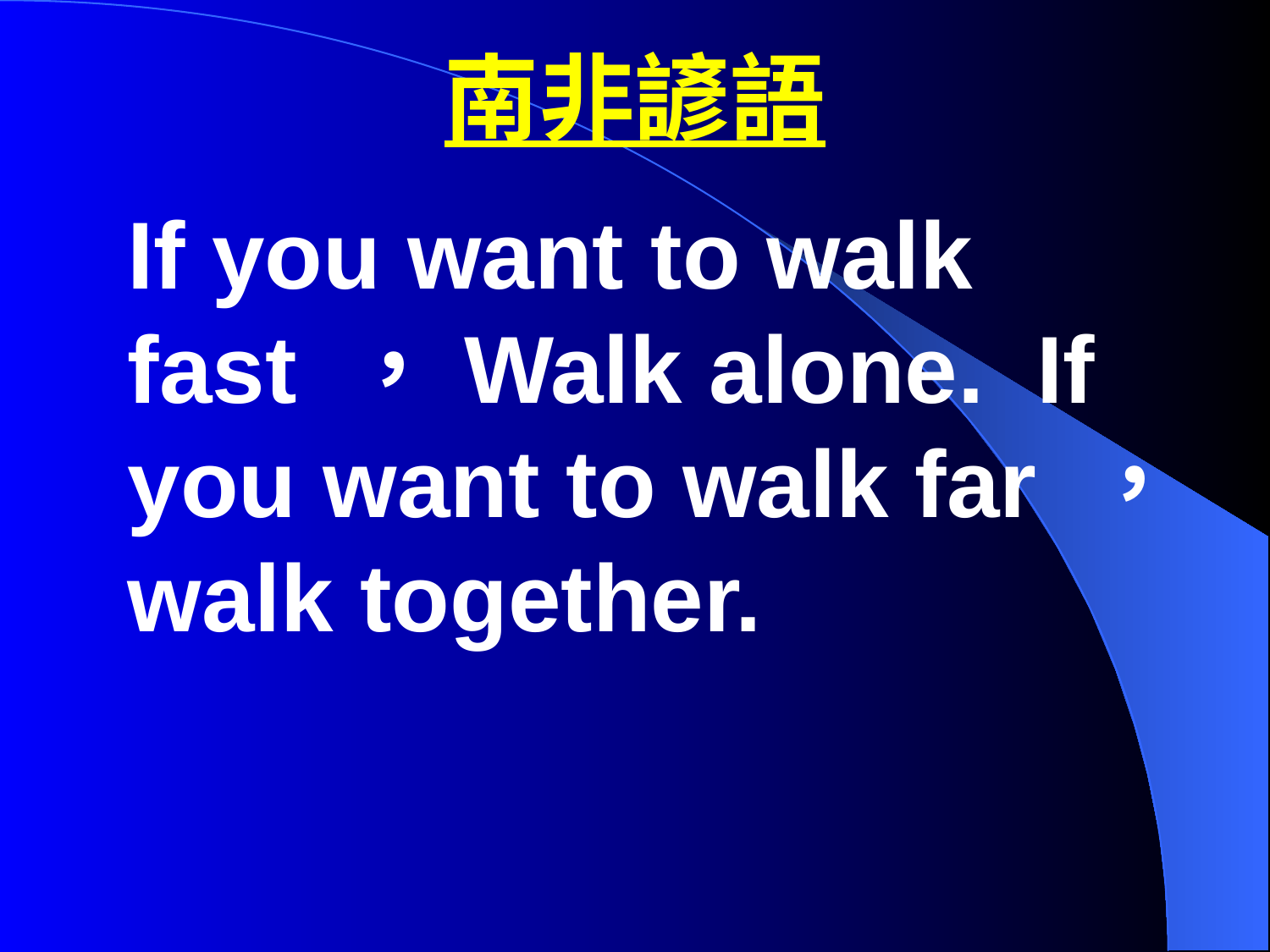

# 南非諺語
If you want to walk fast ，Walk alone.  If you want to walk far ，walk together.